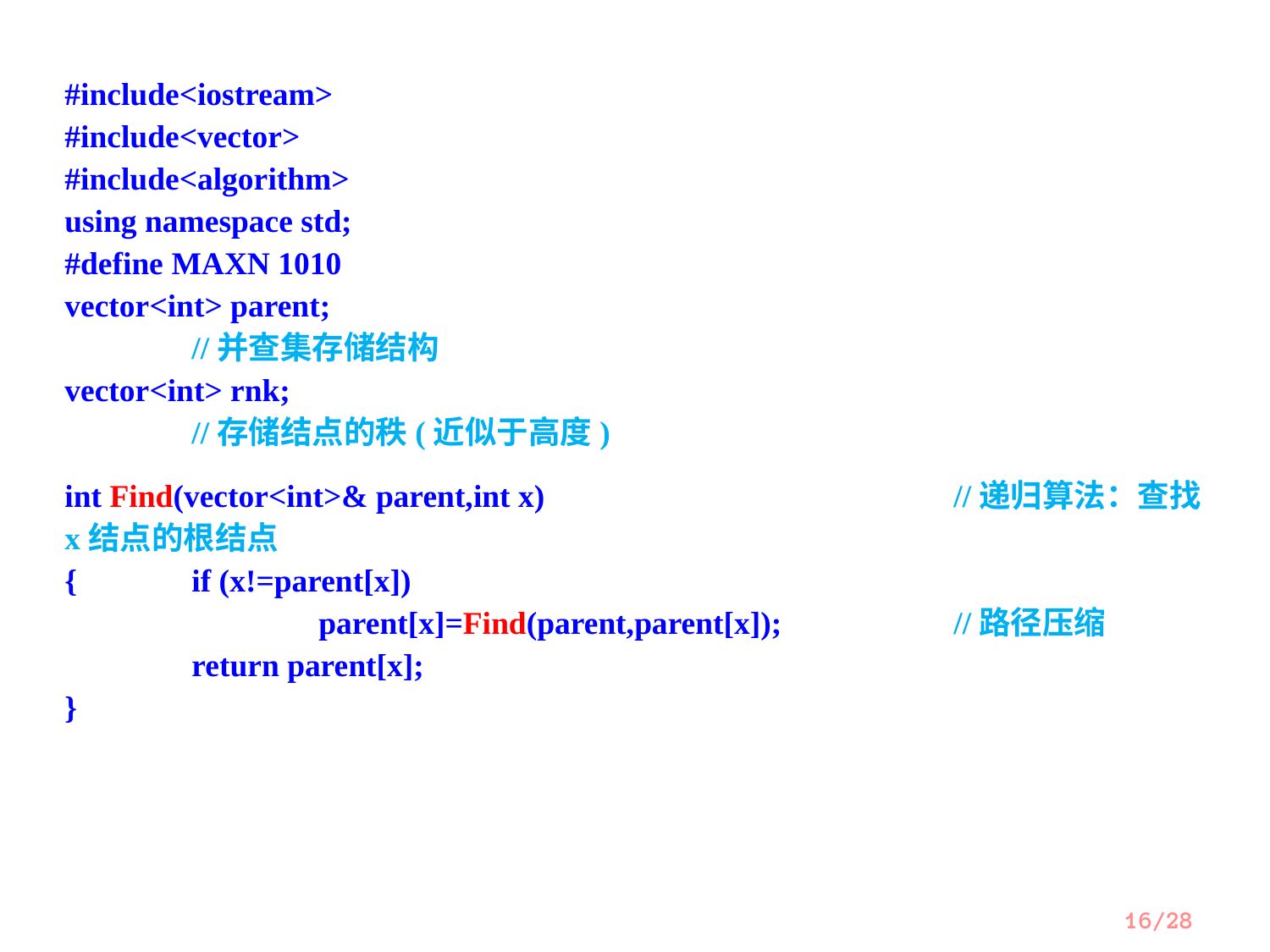

#include<iostream>
#include<vector>
#include<algorithm>
using namespace std;
#define MAXN 1010
vector<int> parent;								//并查集存储结构
vector<int> rnk;									//存储结点的秩(近似于高度)
int Find(vector<int>& parent,int x)				//递归算法：查找x结点的根结点
{	if (x!=parent[x])
		parent[x]=Find(parent,parent[x]);		//路径压缩
	return parent[x];
}
16/28